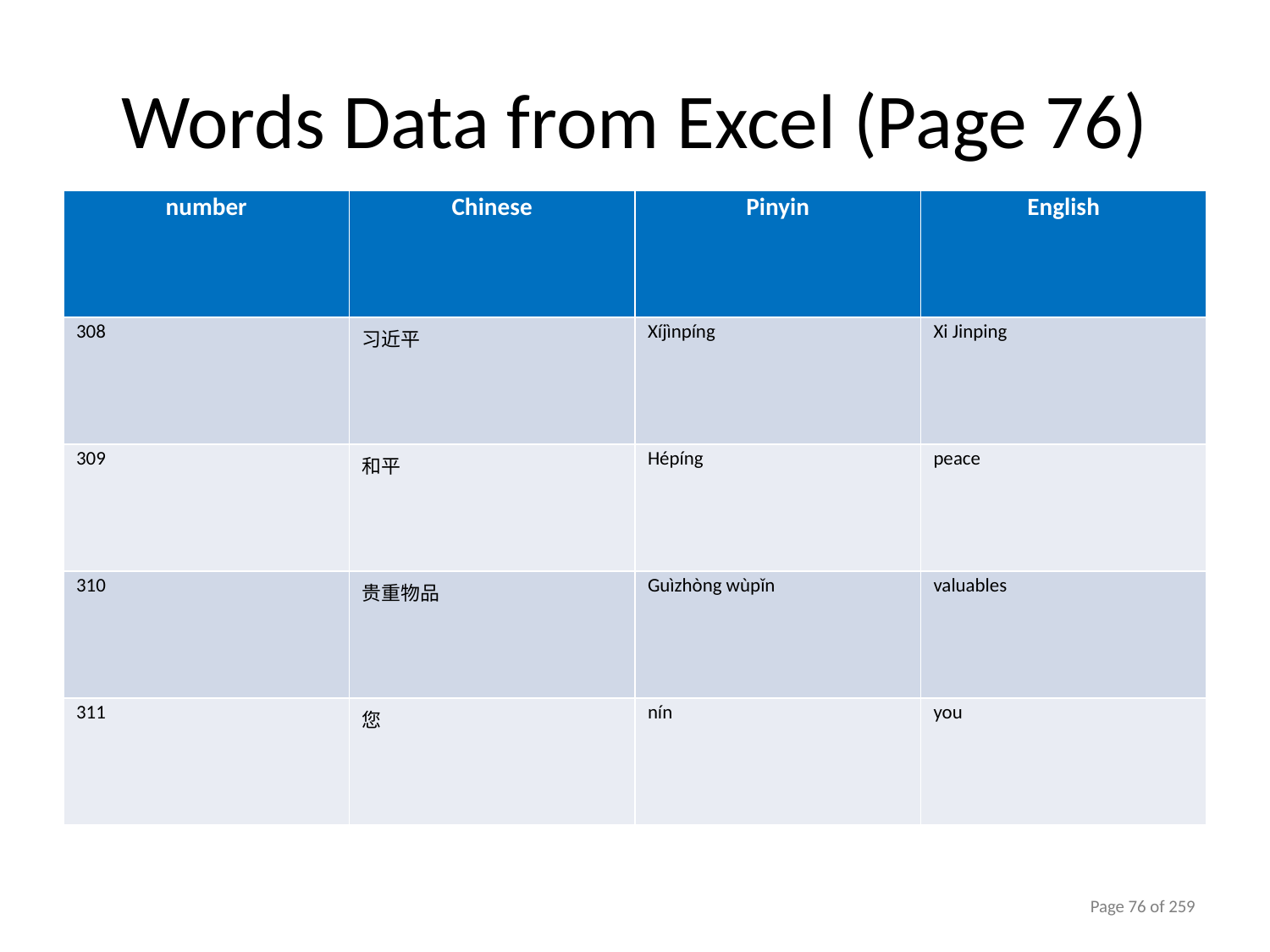

# Words Data from Excel (Page 76)
| number | Chinese | Pinyin | English |
| --- | --- | --- | --- |
| 308 | 习近平 | Xíjìnpíng | Xi Jinping |
| 309 | 和平 | Hépíng | peace |
| 310 | 贵重物品 | Guìzhòng wùpǐn | valuables |
| 311 | 您 | nín | you |

Page 76 of 259